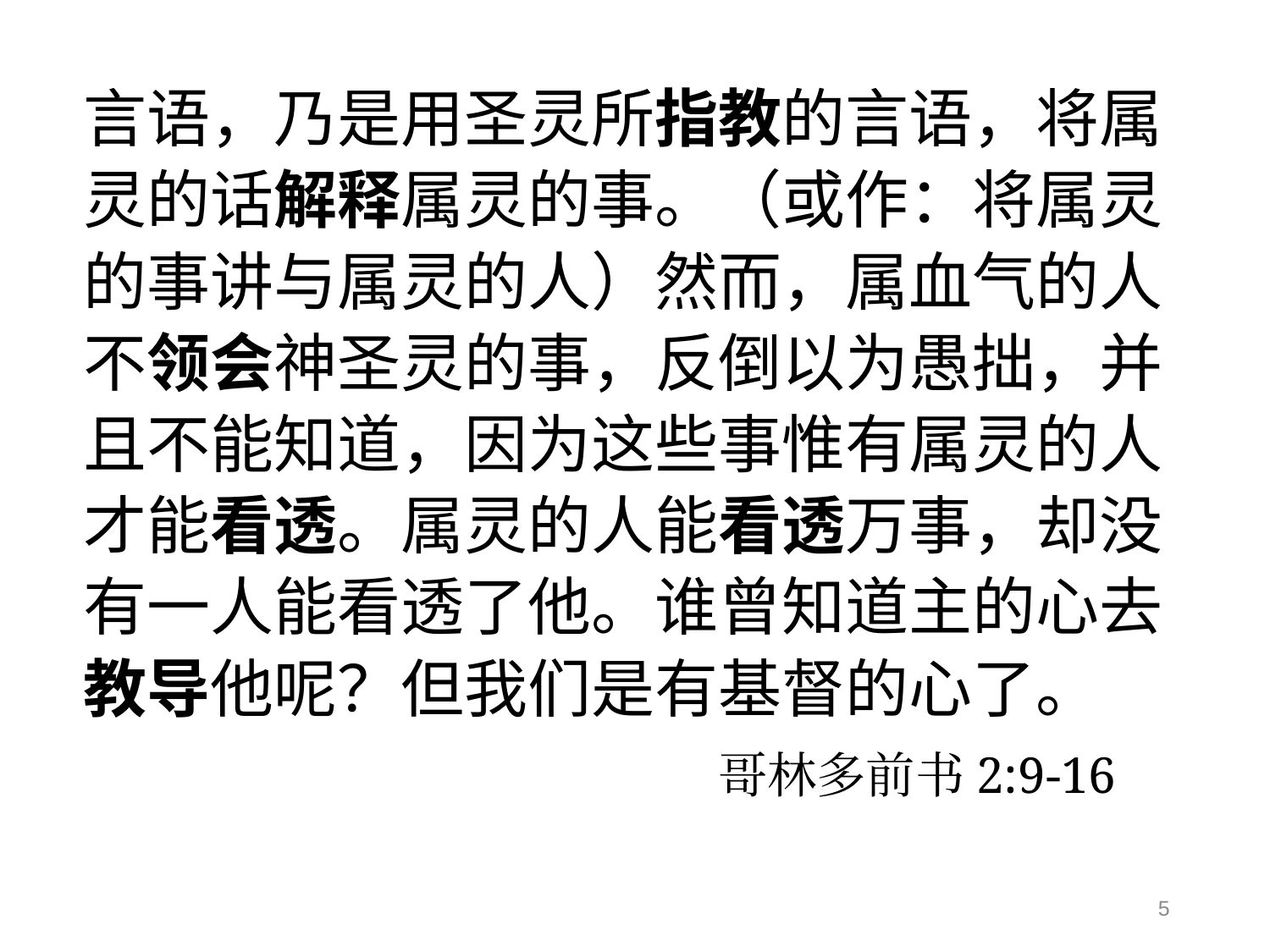

言语，乃是用圣灵所指教的言语，将属灵的话解释属灵的事。（或作：将属灵的事讲与属灵的人）然而，属血气的人不领会神圣灵的事，反倒以为愚拙，并且不能知道，因为这些事惟有属灵的人才能看透。属灵的人能看透万事，却没有一人能看透了他。谁曾知道主的心去教导他呢？但我们是有基督的心了。
					哥林多前书2:9-16
5